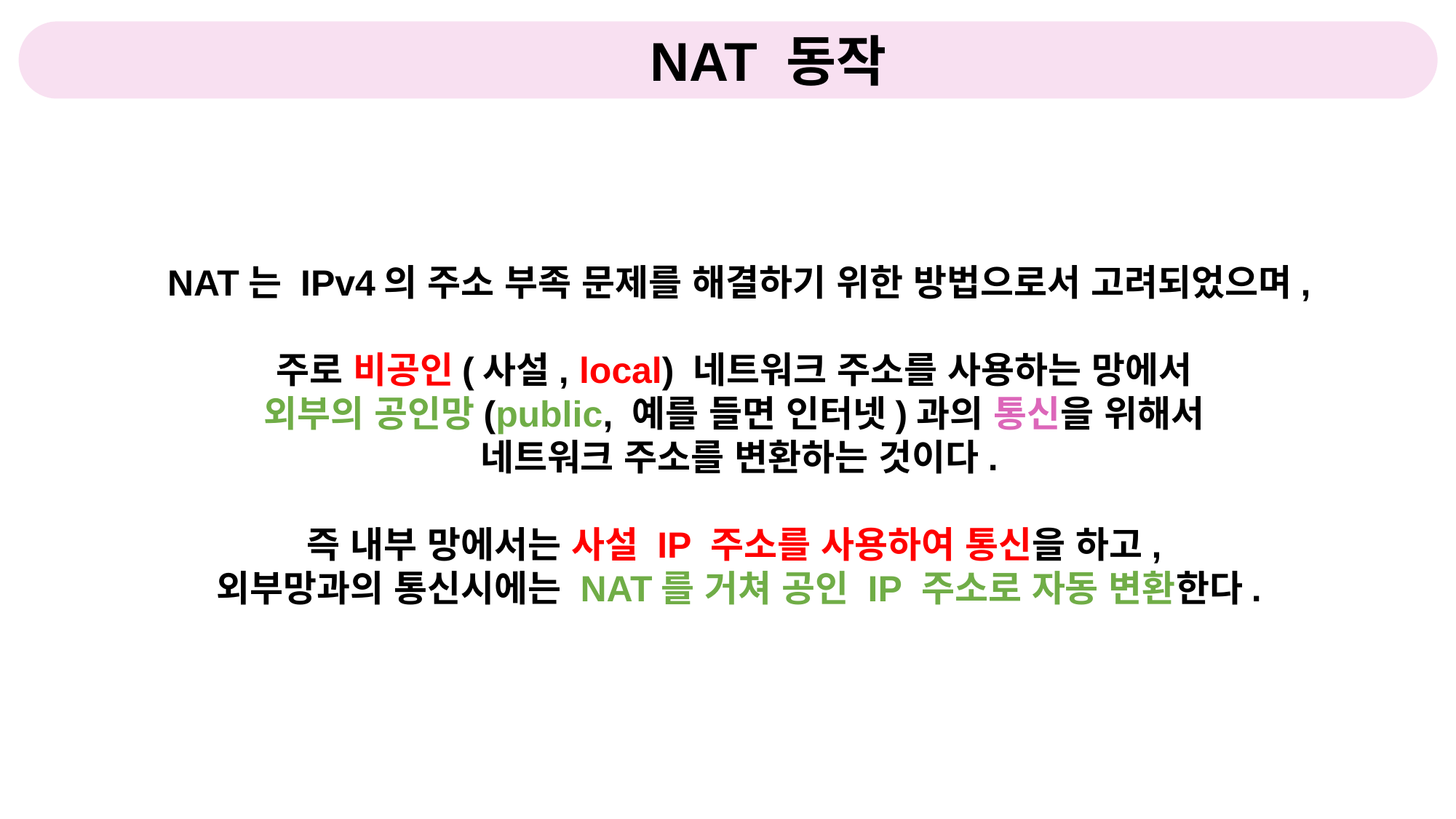

NAT 동작
NAT는 IPv4의 주소 부족 문제를 해결하기 위한 방법으로서 고려되었으며,

주로 비공인(사설, local) 네트워크 주소를 사용하는 망에서
외부의 공인망(public, 예를 들면 인터넷)과의 통신을 위해서
네트워크 주소를 변환하는 것이다.

즉 내부 망에서는 사설 IP 주소를 사용하여 통신을 하고,
외부망과의 통신시에는 NAT를 거쳐 공인 IP 주소로 자동 변환한다.